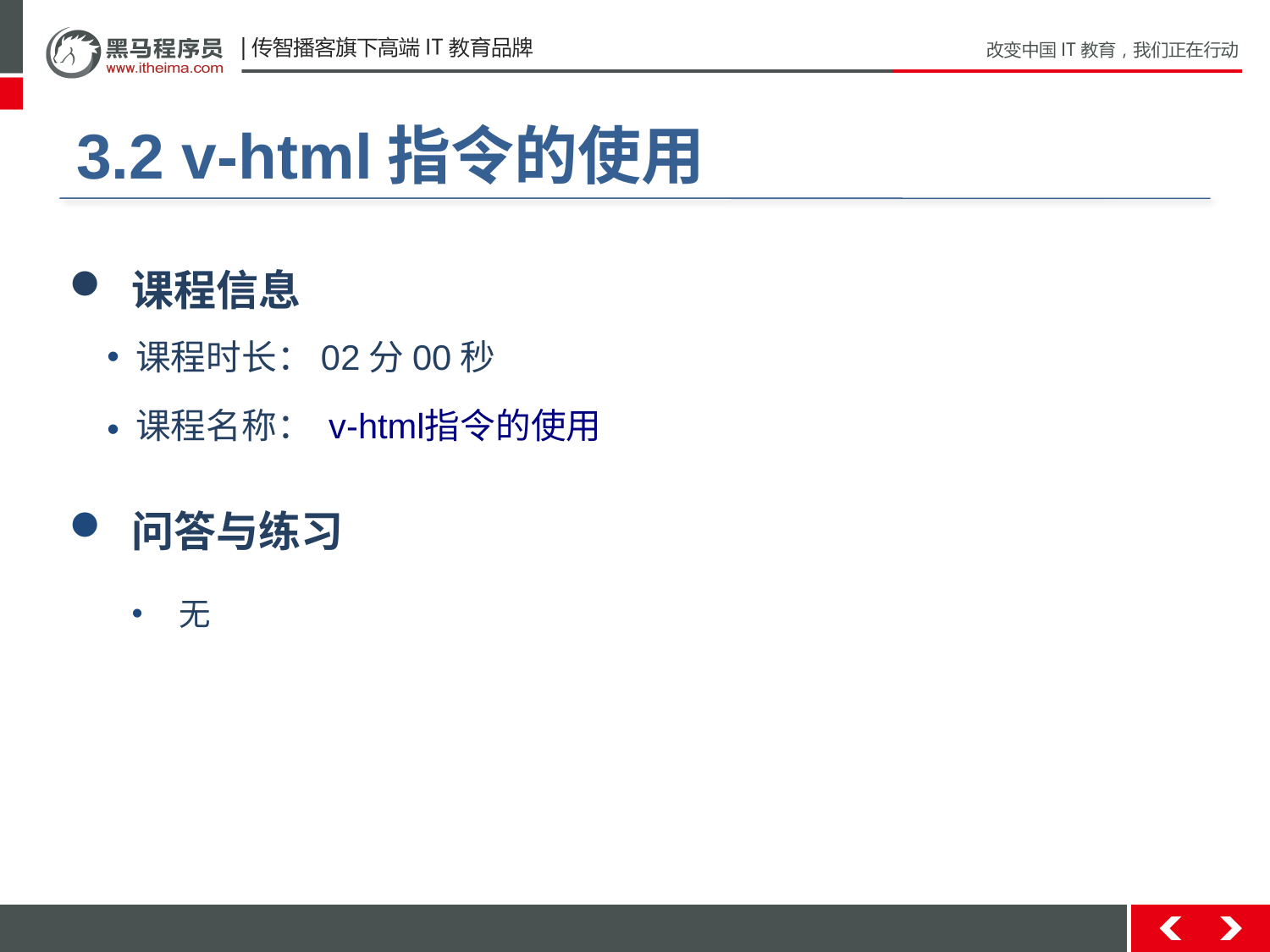

#
3.2 v-html指令的使用
 课程信息
 课程时长：02分00秒
 课程名称： v-html指令的使用
 问答与练习
无